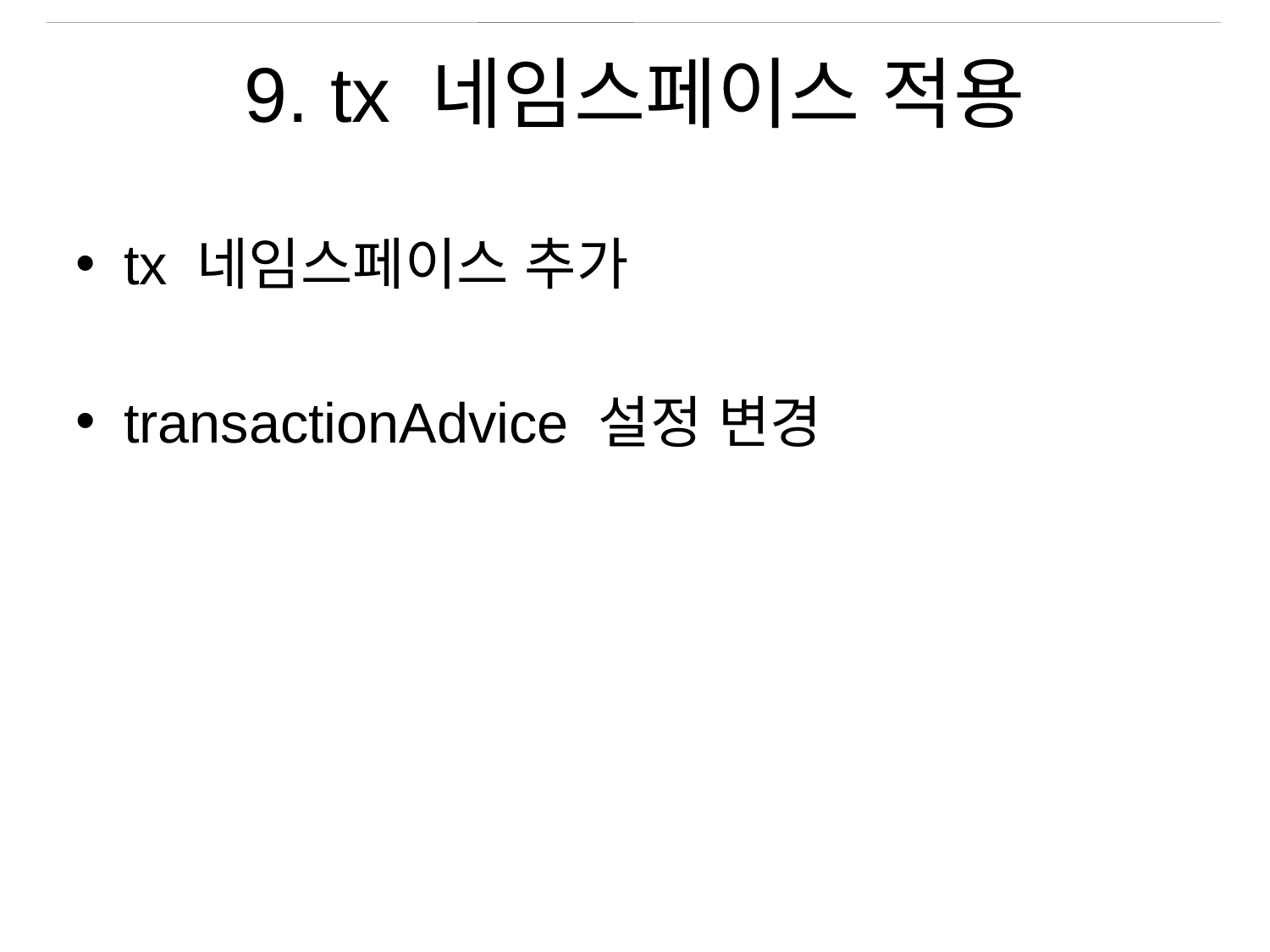

# 9. tx 네임스페이스 적용
tx 네임스페이스 추가

transactionAdvice 설정 변경